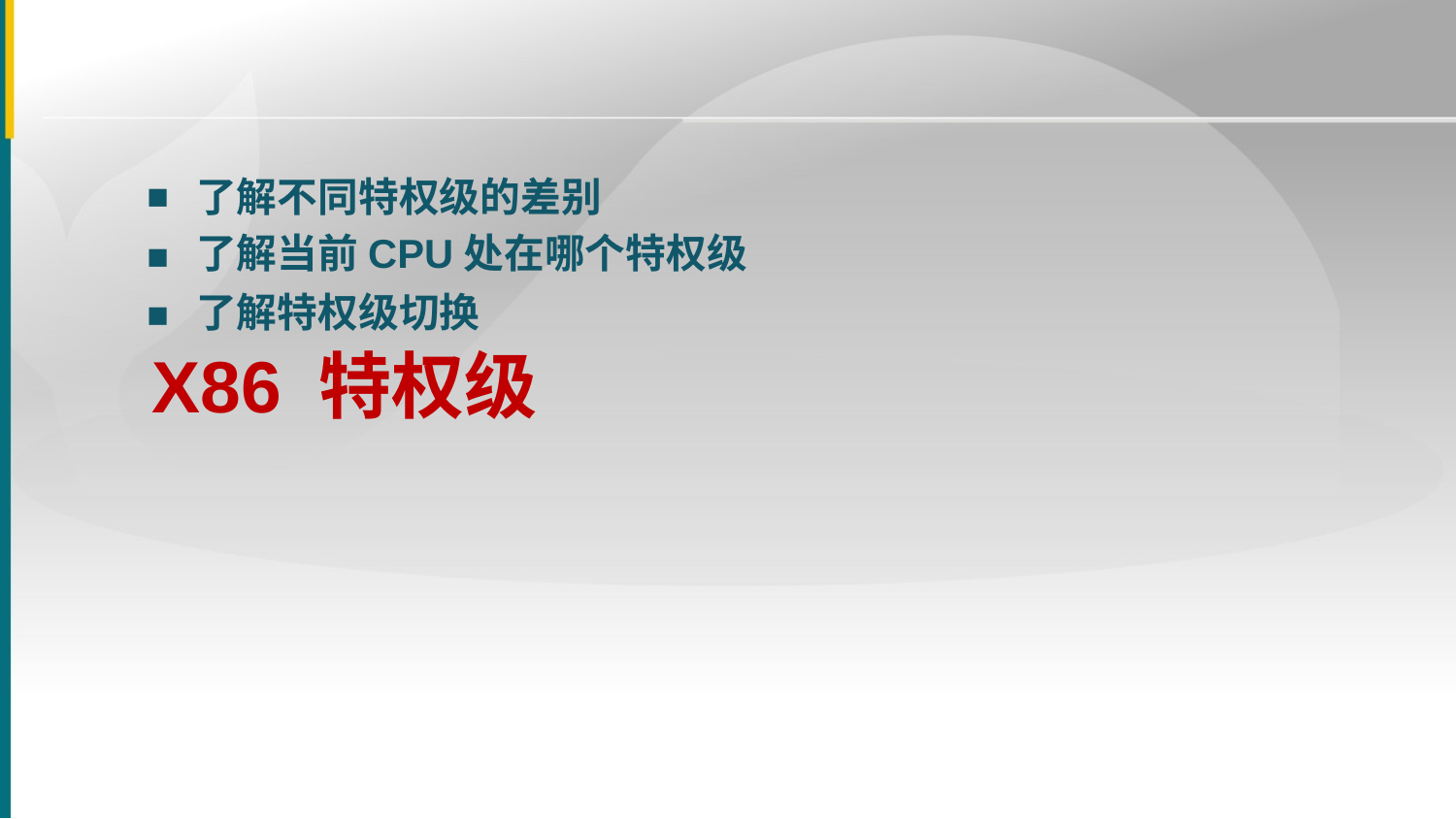

■
了解不同特权级的差别
■
了解当前CPU处在哪个特权级
■
了解特权级切换
X86 特权级